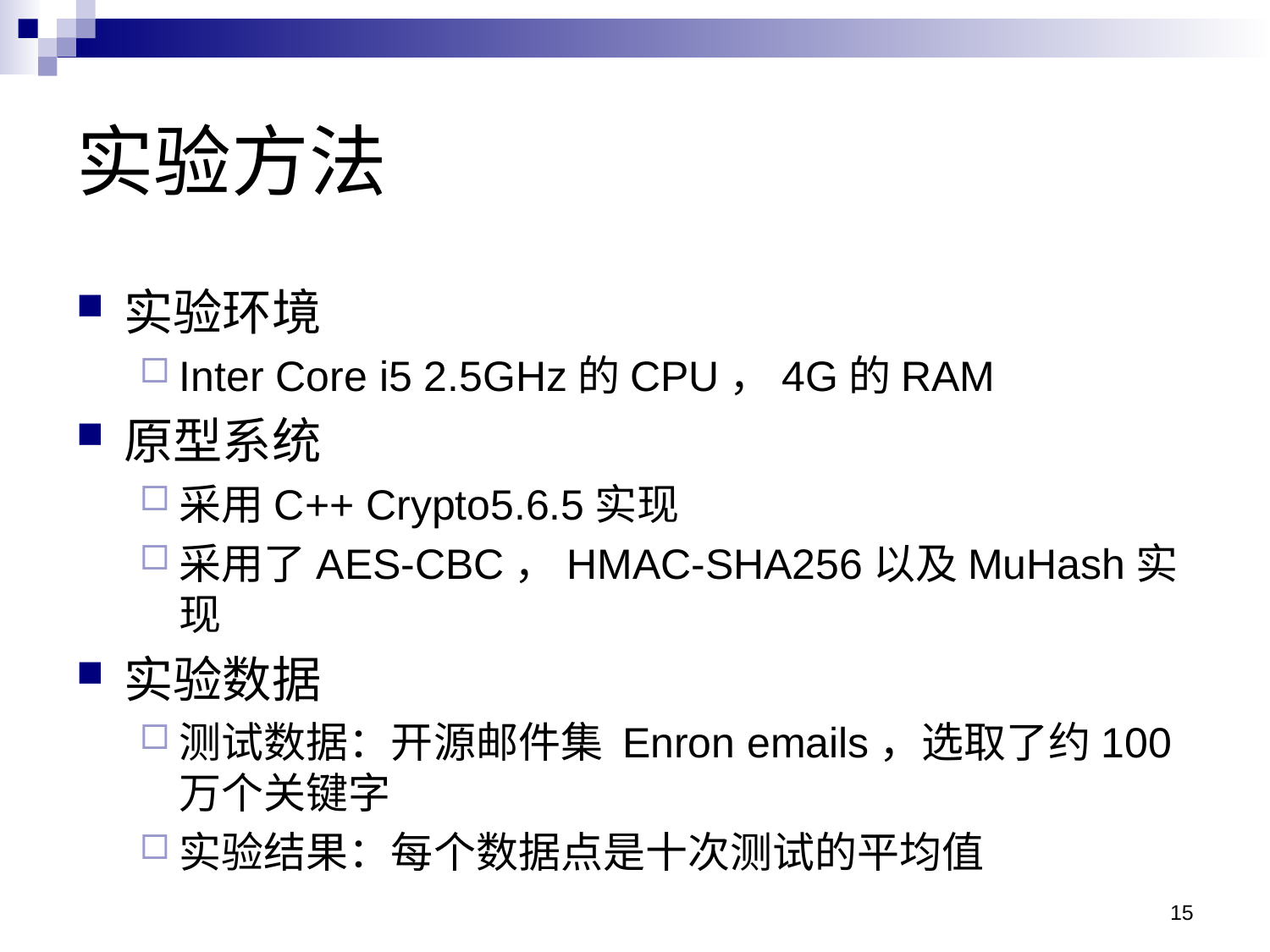

# 实验方法
实验环境
Inter Core i5 2.5GHz的CPU，4G的RAM
原型系统
采用C++ Crypto5.6.5实现
采用了AES-CBC，HMAC-SHA256以及MuHash实现
实验数据
测试数据：开源邮件集 Enron emails，选取了约100万个关键字
实验结果：每个数据点是十次测试的平均值

15